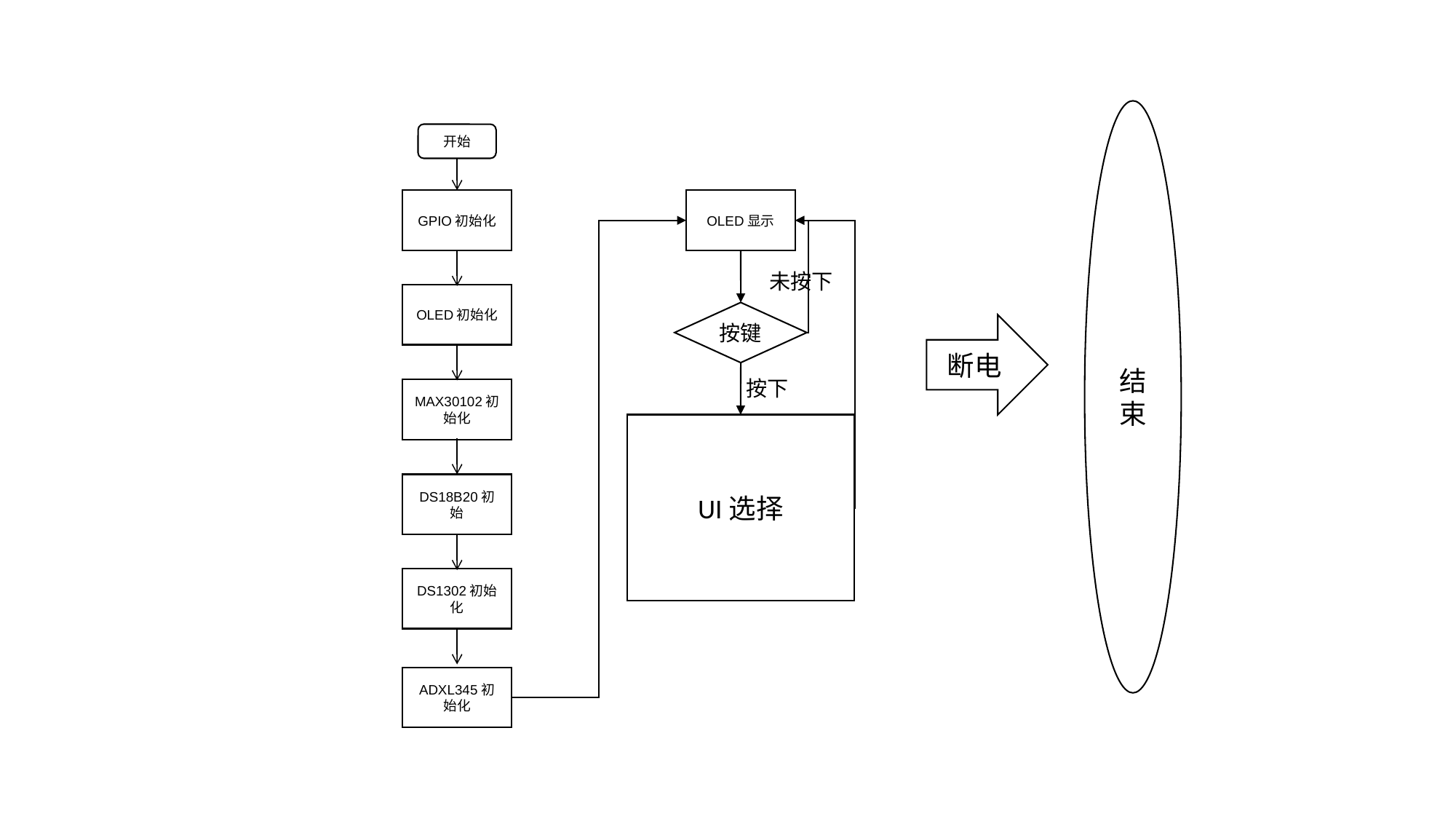

结束
开始
GPIO初始化
OLED显示
未按下
OLED初始化
按键
断电
按下
MAX30102初始化
UI选择
DS18B20初始
DS1302初始化
ADXL345初始化